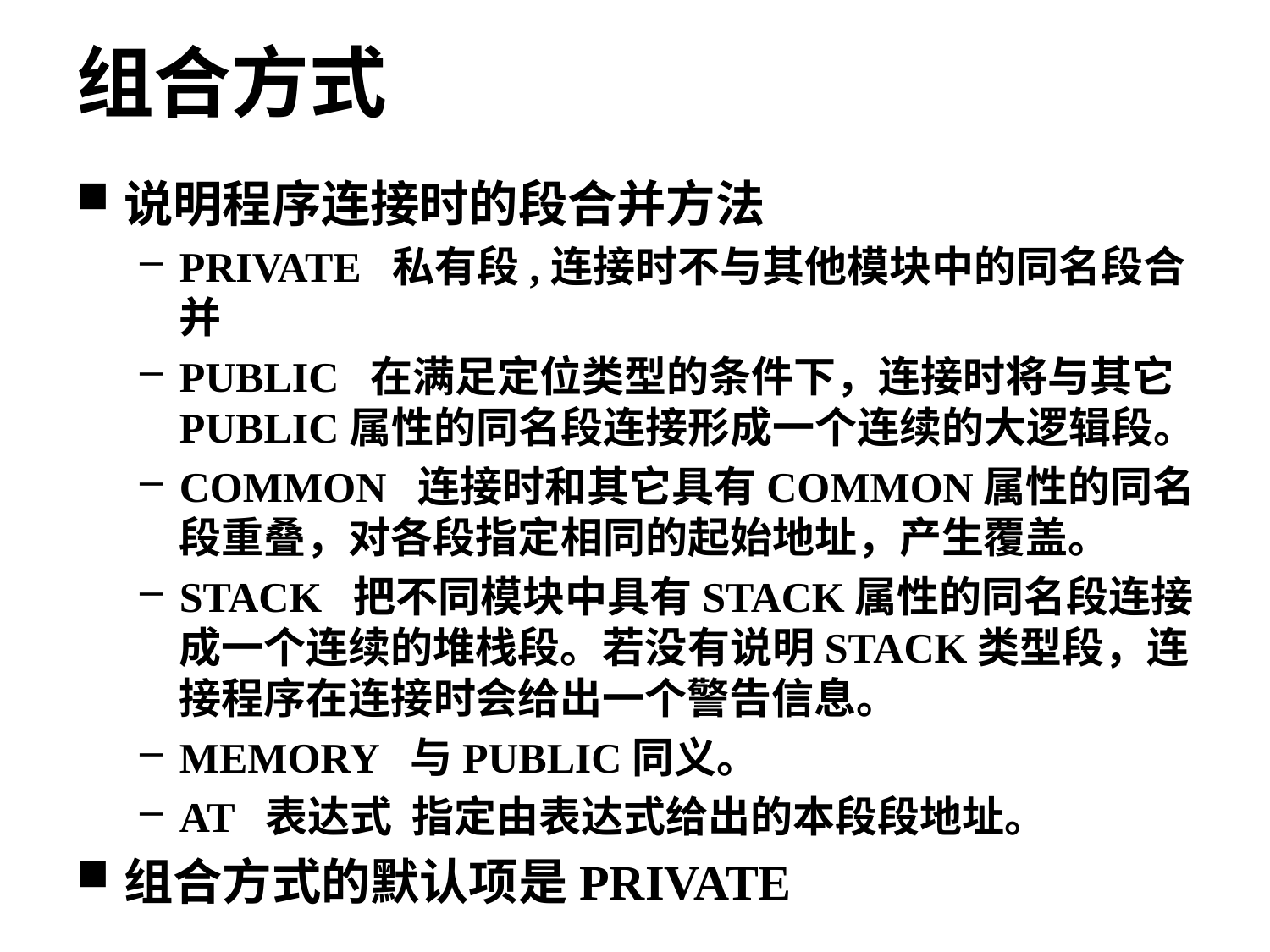

# 组合方式
说明程序连接时的段合并方法
PRIVATE  私有段,连接时不与其他模块中的同名段合并
PUBLIC  在满足定位类型的条件下，连接时将与其它PUBLIC属性的同名段连接形成一个连续的大逻辑段。
COMMON  连接时和其它具有COMMON属性的同名段重叠，对各段指定相同的起始地址，产生覆盖。
STACK  把不同模块中具有STACK属性的同名段连接成一个连续的堆栈段。若没有说明STACK类型段，连接程序在连接时会给出一个警告信息。
MEMORY  与PUBLIC同义。
AT  表达式  指定由表达式给出的本段段地址。
组合方式的默认项是PRIVATE